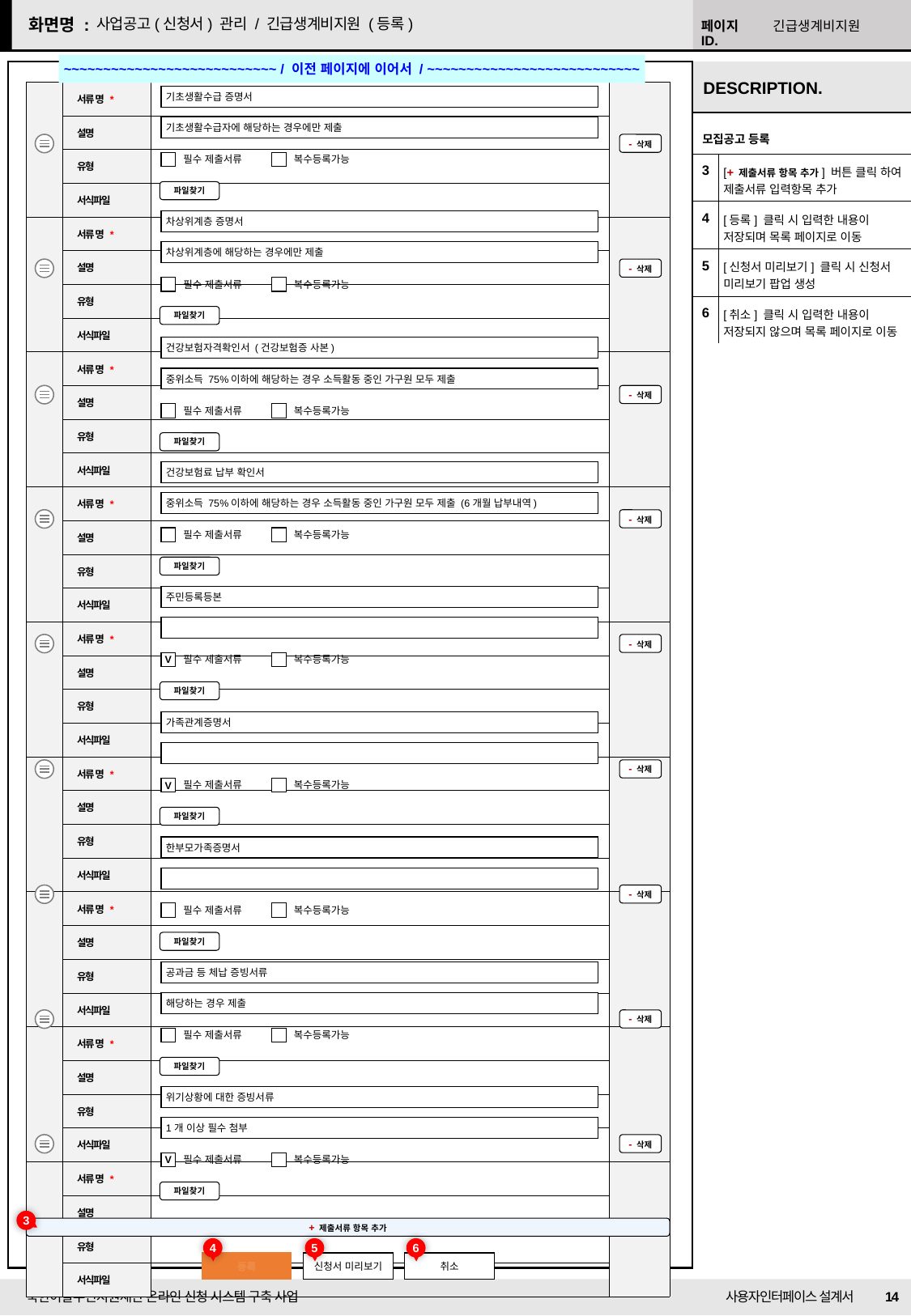

사업공고(신청서) 관리 / 긴급생계비지원 (등록)

긴급생계비지원
~~~~~~~~~~~~~~~~~~~~~~~~~~~ / 이전 페이지에 이어서 / ~~~~~~~~~~~~~~~~~~~~~~~~~~~
|  | 서류 명 \* |  |  |
| --- | --- | --- | --- |
|  | 설명 |  |  |
|  | 유형 |  |  |
|  | 서식파일 |  |  |
|  | 서류 명 \* |  |  |
|  | 설명 |  |  |
|  | 유형 |  |  |
|  | 서식파일 |  |  |
|  | 서류 명 \* |  |  |
|  | 설명 |  |  |
|  | 유형 |  |  |
|  | 서식파일 |  |  |
|  | 서류 명 \* |  |  |
|  | 설명 |  |  |
|  | 유형 |  |  |
|  | 서식파일 |  |  |
|  | 서류 명 \* |  |  |
|  | 설명 |  |  |
|  | 유형 |  |  |
|  | 서식파일 |  |  |
|  | 서류 명 \* |  |  |
|  | 설명 |  |  |
|  | 유형 |  |  |
|  | 서식파일 |  |  |
|  | 서류 명 \* |  |  |
|  | 설명 |  |  |
|  | 유형 |  |  |
|  | 서식파일 |  |  |
|  | 서류 명 \* |  |  |
|  | 설명 |  |  |
|  | 유형 |  |  |
|  | 서식파일 |  |  |
|  | 서류 명 \* |  |  |
|  | 설명 |  |  |
|  | 유형 |  |  |
|  | 서식파일 |  |  |
기초생활수급 증명서
기초생활수급자에 해당하는 경우에만 제출

- 삭제
필수 제출서류

복수등록가능

파일찾기
| 모집공고 등록 |  |
| --- | --- |
| 3 | [+ 제출서류 항목 추가] 버튼 클릭 하여 제출서류 입력항목 추가 |
| 4 | [등록] 클릭 시 입력한 내용이 저장되며 목록 페이지로 이동 |
| 5 | [신청서 미리보기] 클릭 시 신청서 미리보기 팝업 생성 |
| 6 | [취소] 클릭 시 입력한 내용이 저장되지 않으며 목록 페이지로 이동 |
차상위계층 증명서
차상위계층에 해당하는 경우에만 제출

- 삭제
필수 제출서류

복수등록가능

파일찾기
건강보험자격확인서 (건강보험증 사본)
중위소득 75%이하에 해당하는 경우 소득활동 중인 가구원 모두 제출

- 삭제
필수 제출서류

복수등록가능

파일찾기
건강보험료 납부 확인서
중위소득 75%이하에 해당하는 경우 소득활동 중인 가구원 모두 제출 (6개월 납부내역)

- 삭제
필수 제출서류

복수등록가능

파일찾기
주민등록등본

- 삭제
필수 제출서류
V
복수등록가능

파일찾기
가족관계증명서

- 삭제
필수 제출서류
V
복수등록가능

파일찾기
한부모가족증명서

- 삭제
필수 제출서류

복수등록가능

파일찾기
공과금 등 체납 증빙서류
해당하는 경우 제출

- 삭제
필수 제출서류

복수등록가능

파일찾기
위기상황에 대한 증빙서류
1개 이상 필수 첨부

- 삭제
필수 제출서류
V
복수등록가능

파일찾기
3
+ 제출서류 항목 추가
4
5
6
등록
신청서 미리보기
취소
14